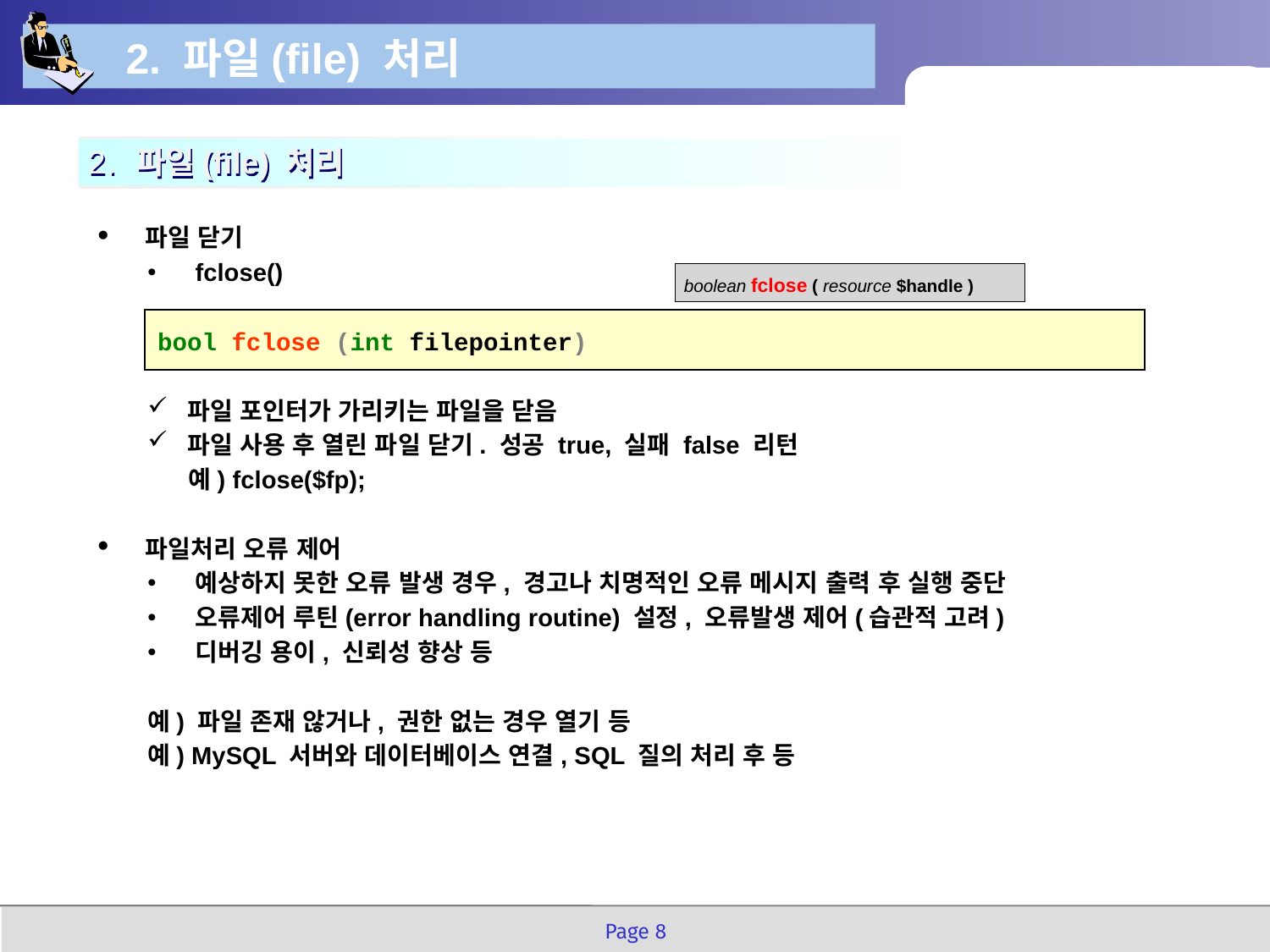

2. 파일(file) 처리
 2. 파일(file) 처리

파일 닫기
fclose()

파일 포인터가 가리키는 파일을 닫음
파일 사용 후 열린 파일 닫기. 성공 true, 실패 false 리턴
     예) fclose($fp);

파일처리 오류 제어
예상하지 못한 오류 발생 경우, 경고나 치명적인 오류 메시지 출력 후 실행 중단
오류제어 루틴(error handling routine) 설정, 오류발생 제어(습관적 고려)
디버깅 용이, 신뢰성 향상 등

예) 파일 존재 않거나, 권한 없는 경우 열기 등
예) MySQL 서버와 데이터베이스 연결, SQL 질의 처리 후 등
| boolean fclose ( resource $handle ) |
| --- |
bool fclose (int filepointer)
Page 8